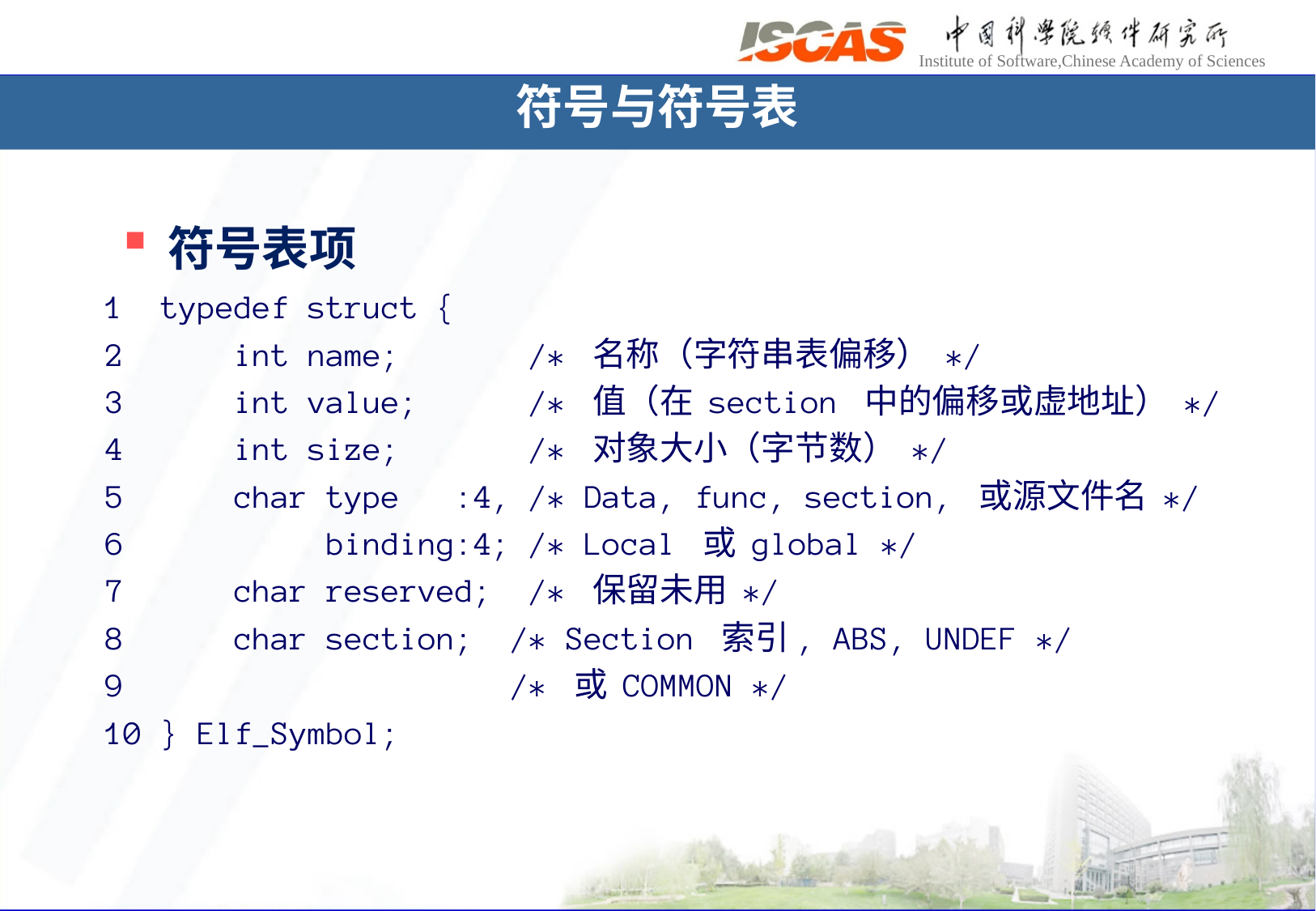

符号与符号表
符号表项
1  typedef struct {
2      int name;       /* 名称（字符串表偏移） */
3      int value;      /* 值（在 section 中的偏移或虚地址） */
4      int size;       /* 对象大小（字节数） */
5      char type   :4, /* Data, func, section, 或源文件名 */
6           binding:4; /* Local 或 global */
7      char reserved;  /* 保留未用 */
8      char section;  /* Section 索引, ABS, UNDEF */
9                     /* 或 COMMON */
10 } Elf_Symbol;